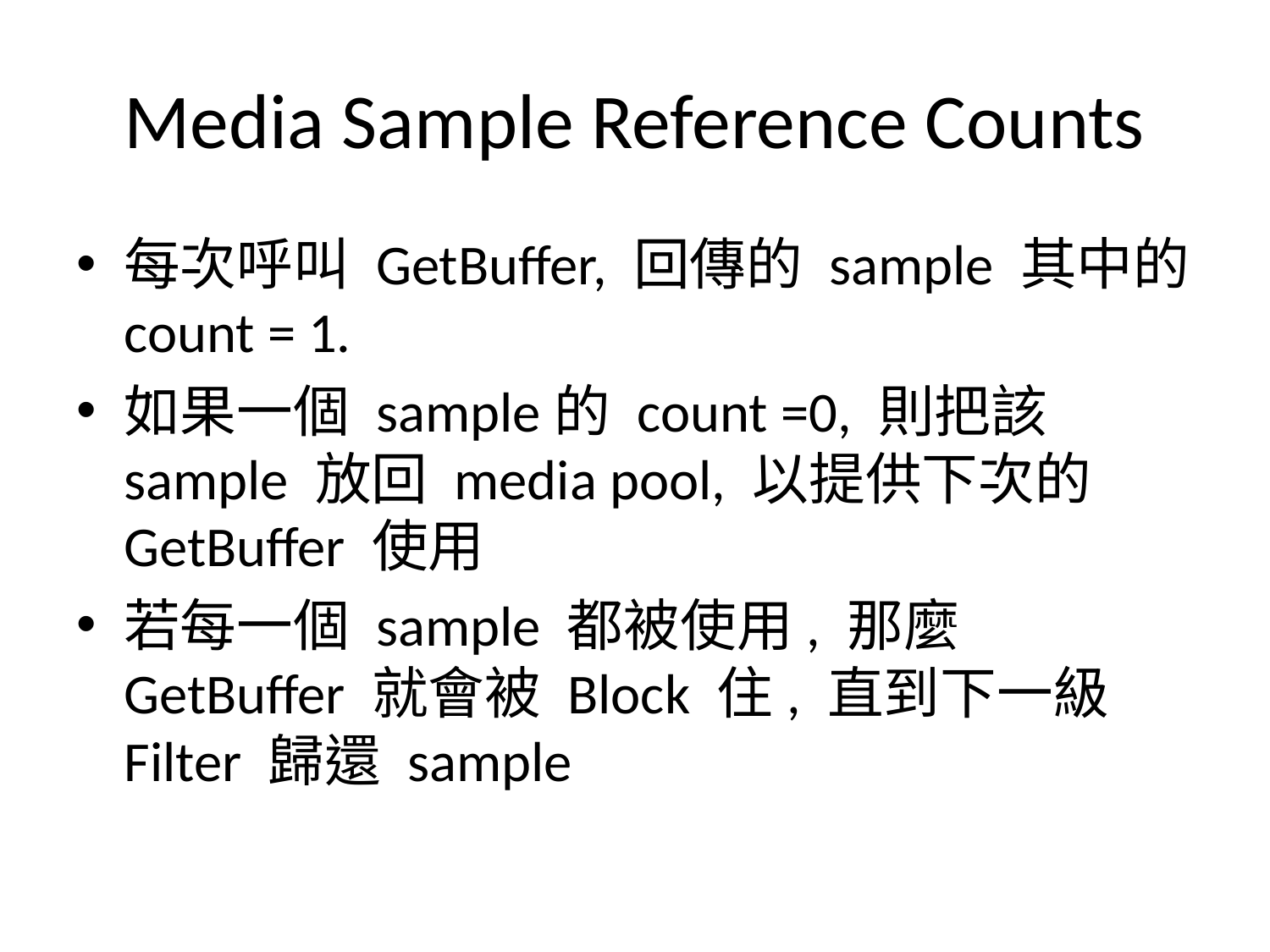

# Media Sample Reference Counts
每次呼叫 GetBuffer, 回傳的 sample 其中的 count = 1.
如果一個 sample的 count =0, 則把該 sample 放回 media pool, 以提供下次的 GetBuffer 使用
若每一個 sample 都被使用, 那麼 GetBuffer 就會被 Block 住, 直到下一級 Filter 歸還 sample